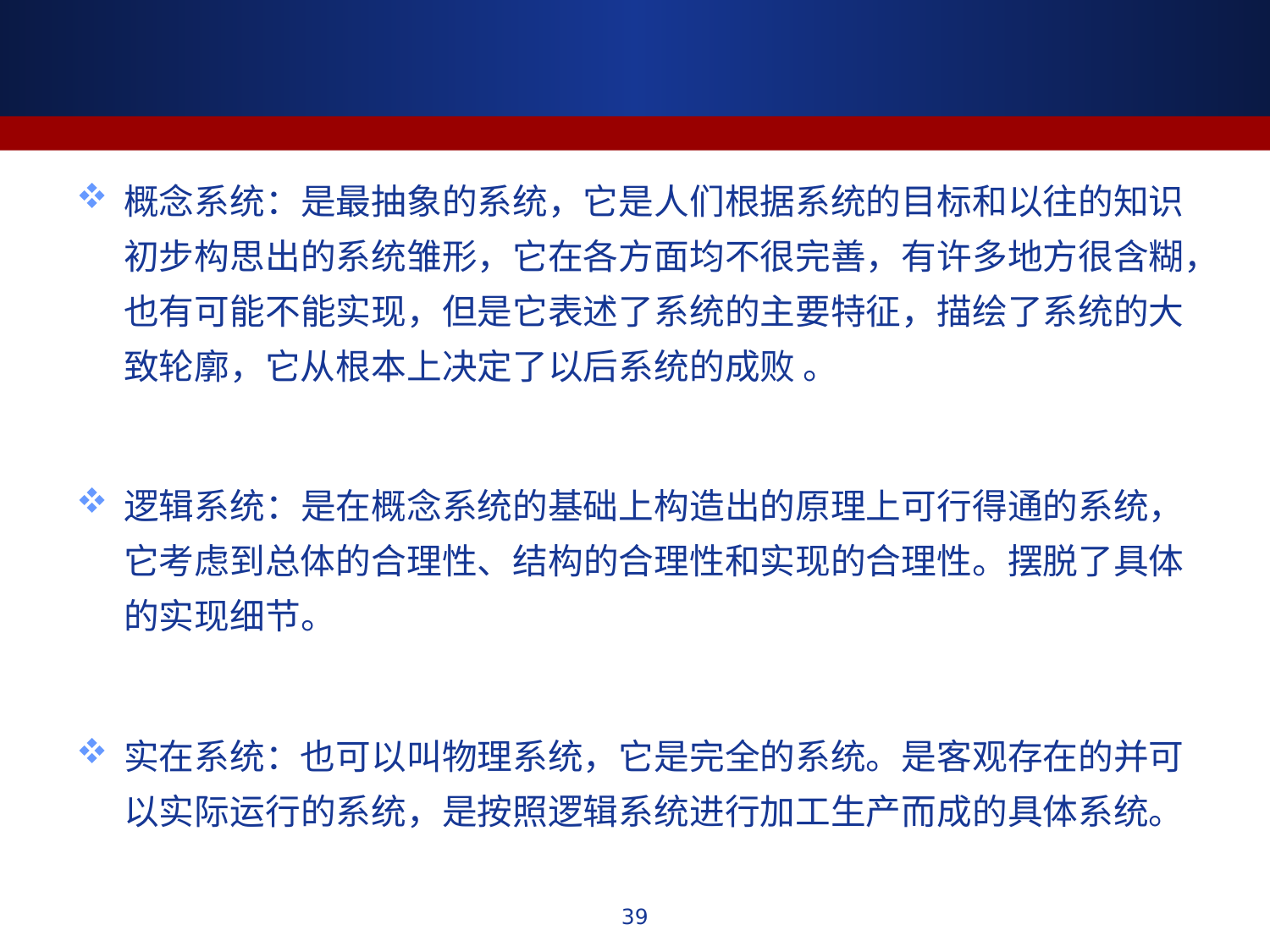

概念系统：是最抽象的系统，它是人们根据系统的目标和以往的知识初步构思出的系统雏形，它在各方面均不很完善，有许多地方很含糊，也有可能不能实现，但是它表述了系统的主要特征，描绘了系统的大致轮廓，它从根本上决定了以后系统的成败 。

逻辑系统：是在概念系统的基础上构造出的原理上可行得通的系统，它考虑到总体的合理性、结构的合理性和实现的合理性。摆脱了具体的实现细节。

实在系统：也可以叫物理系统，它是完全的系统。是客观存在的并可以实际运行的系统，是按照逻辑系统进行加工生产而成的具体系统。

39